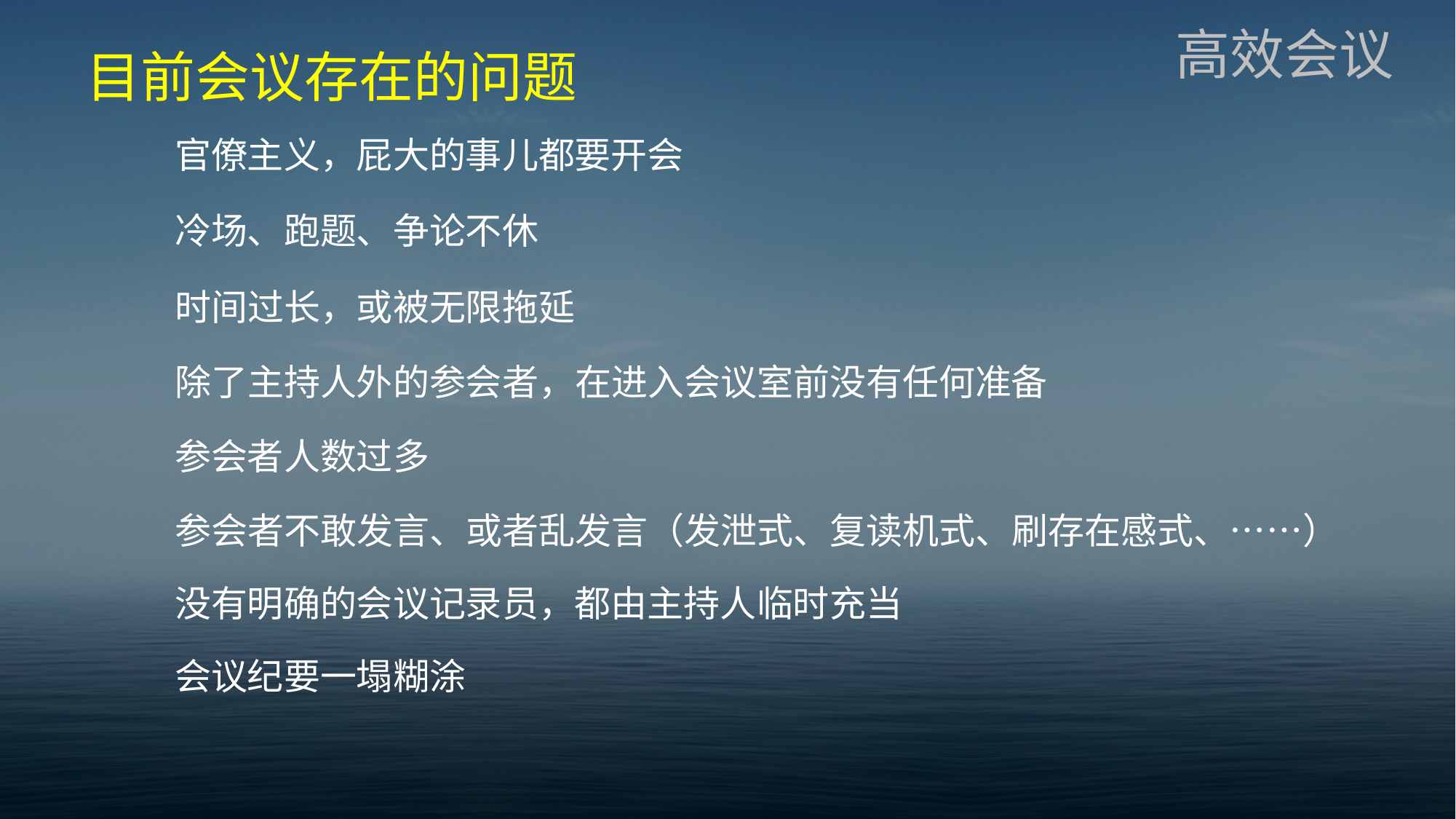

高效会议
目前会议存在的问题
官僚主义，屁大的事儿都要开会
冷场、跑题、争论不休
时间过长，或被无限拖延
除了主持人外的参会者，在进入会议室前没有任何准备
参会者人数过多
参会者不敢发言、或者乱发言（发泄式、复读机式、刷存在感式、……）
没有明确的会议记录员，都由主持人临时充当
会议纪要一塌糊涂